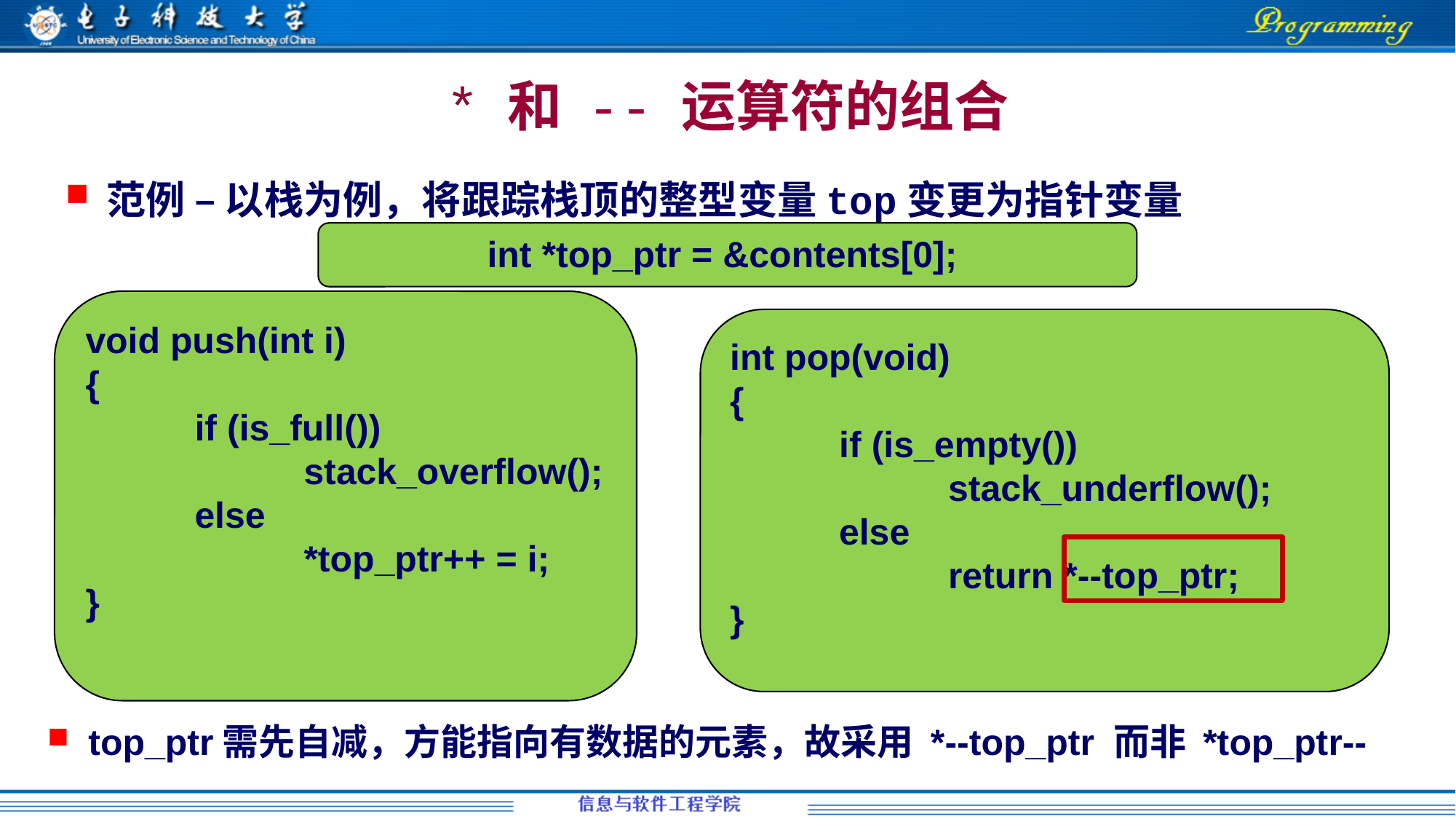

# * 和 -- 运算符的组合
范例 – 以栈为例，将跟踪栈顶的整型变量top变更为指针变量

int *top_ptr = &contents[0];
void push(int i)
{
	if (is_full())
		stack_overflow();
	else
		*top_ptr++ = i;
}
int pop(void)
{
	if (is_empty())
		stack_underflow();
	else
		return *--top_ptr;
}

top_ptr需先自减，方能指向有数据的元素，故采用 *--top_ptr 而非 *top_ptr--